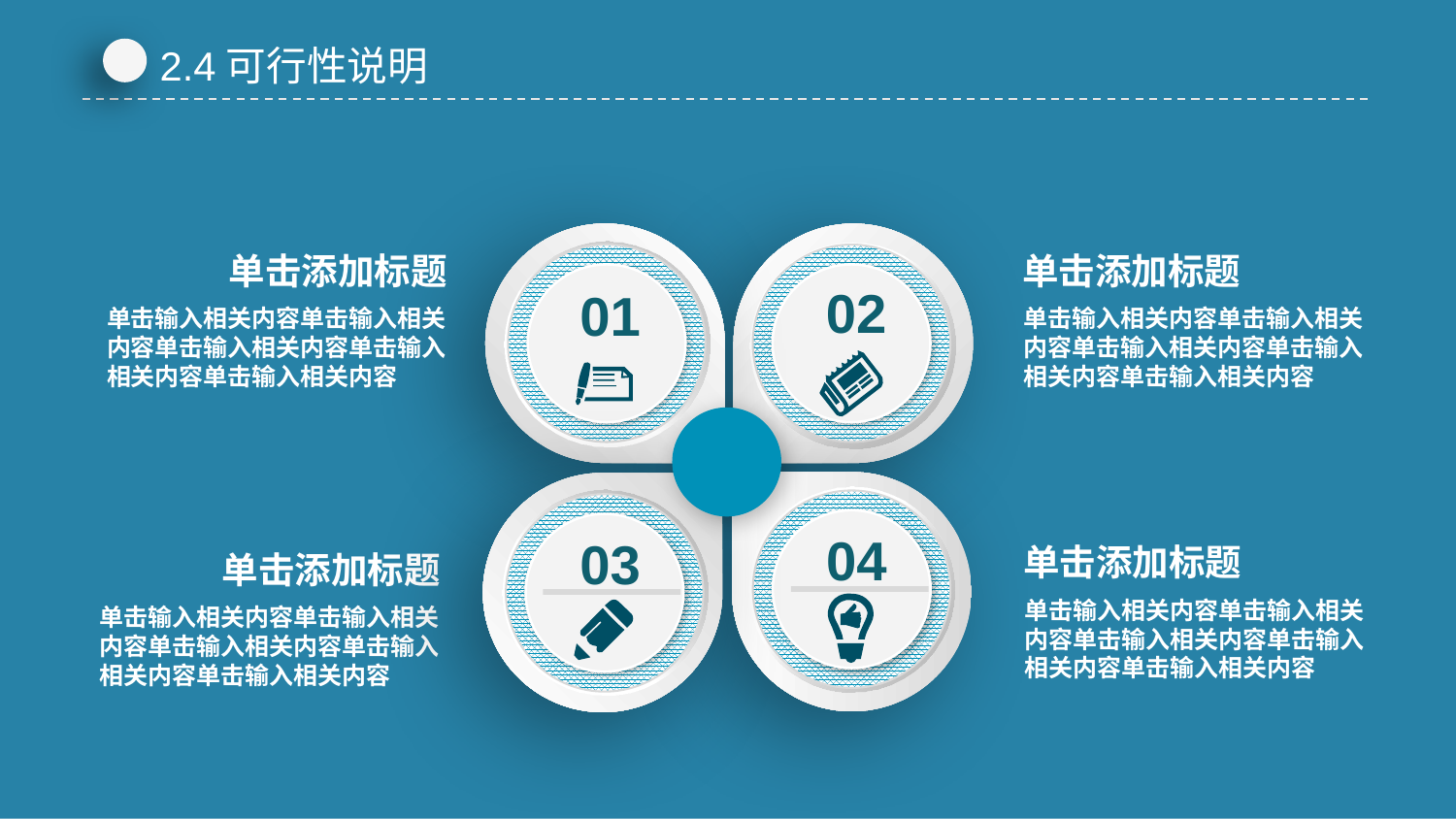

2.4可行性说明

02

01

单击添加标题
单击添加标题
单击输入相关内容单击输入相关内容单击输入相关内容单击输入相关内容单击输入相关内容
单击输入相关内容单击输入相关内容单击输入相关内容单击输入相关内容单击输入相关内容

04

03

单击添加标题
单击添加标题
单击输入相关内容单击输入相关内容单击输入相关内容单击输入相关内容单击输入相关内容
单击输入相关内容单击输入相关内容单击输入相关内容单击输入相关内容单击输入相关内容